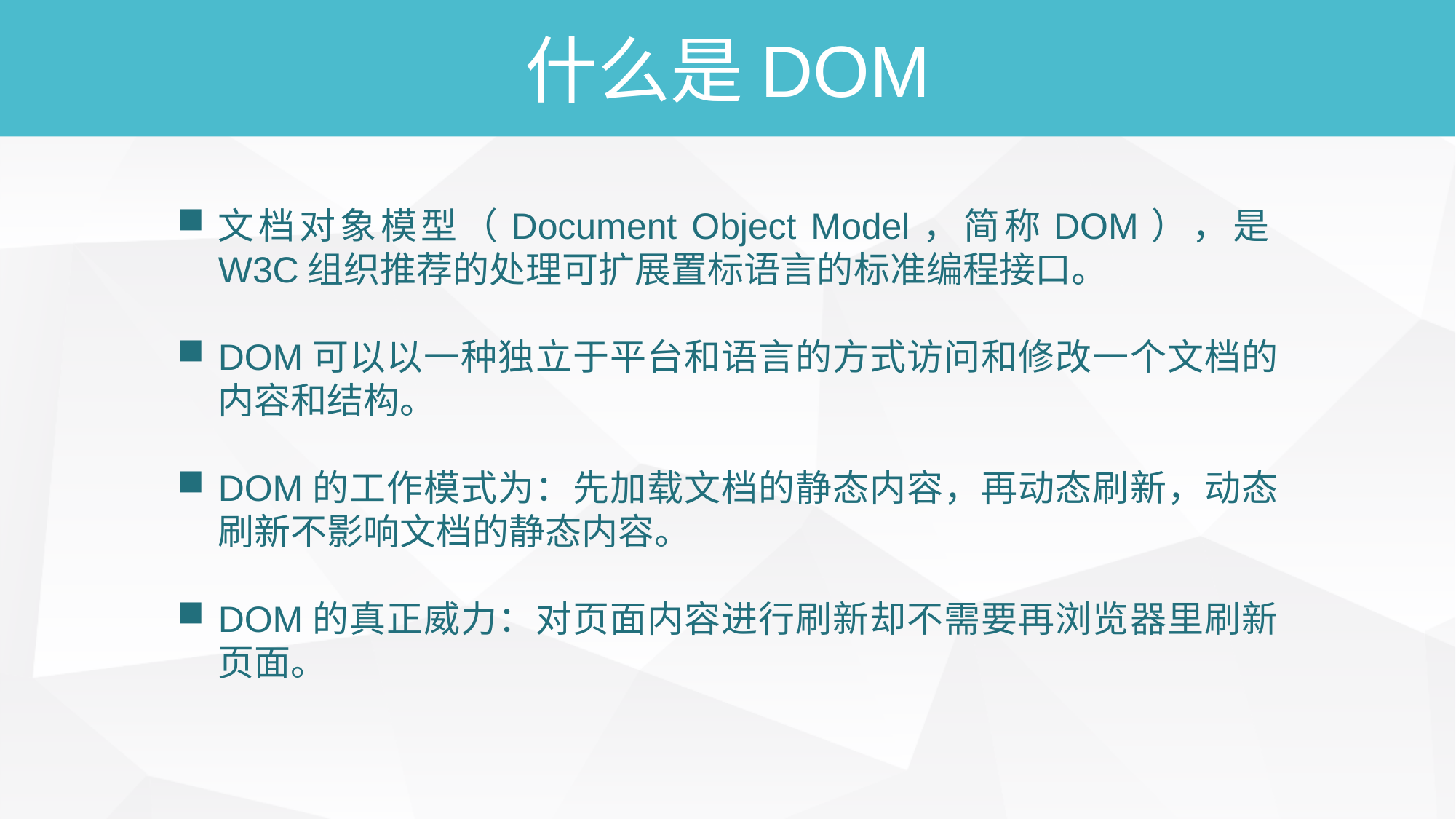

什么是DOM
文档对象模型（Document Object Model，简称DOM），是W3C组织推荐的处理可扩展置标语言的标准编程接口。

DOM可以以一种独立于平台和语言的方式访问和修改一个文档的内容和结构。

DOM的工作模式为：先加载文档的静态内容，再动态刷新，动态刷新不影响文档的静态内容。

DOM的真正威力：对页面内容进行刷新却不需要再浏览器里刷新页面。